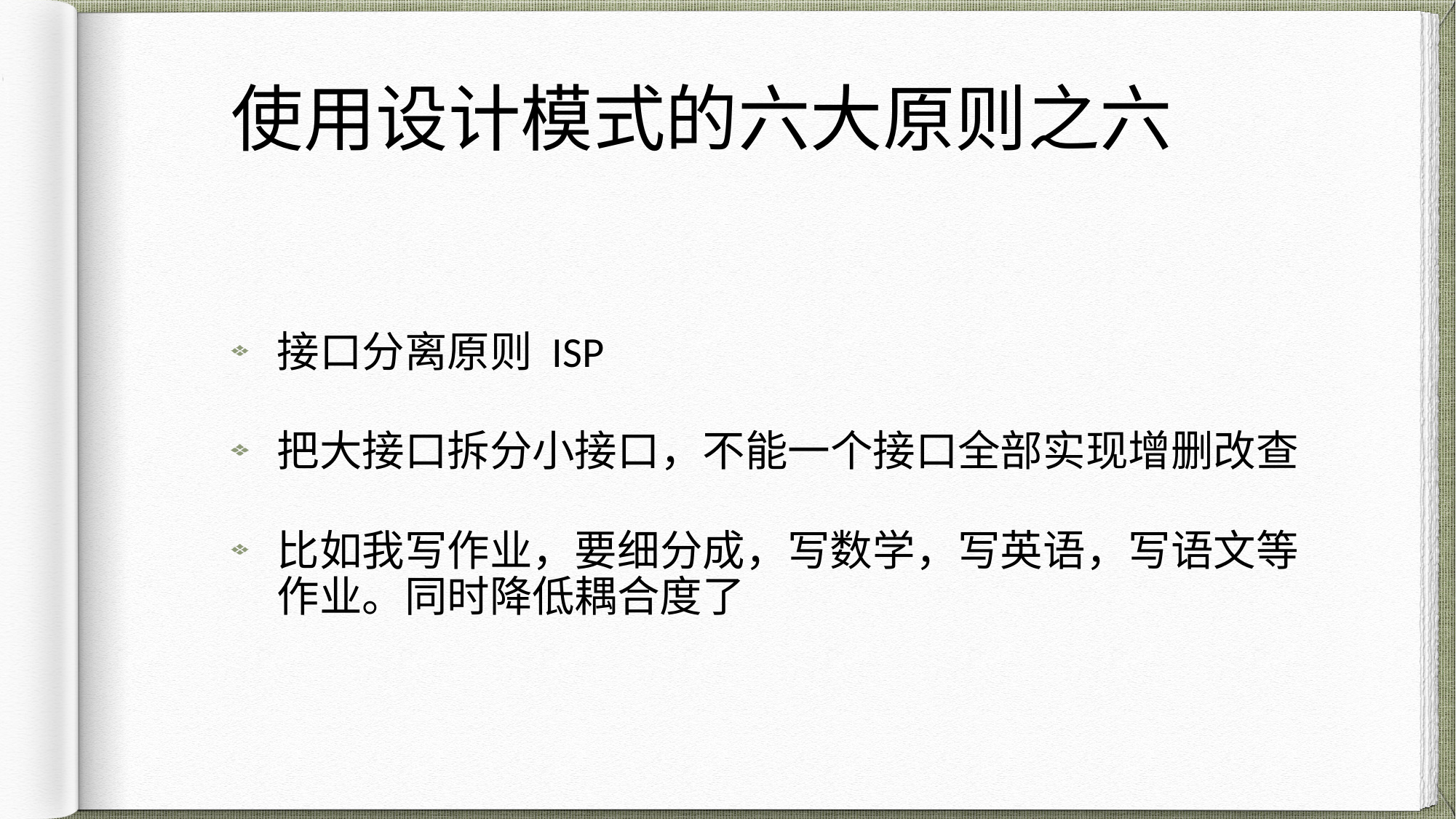

# 使用设计模式的六大原则之六
接口分离原则 ISP
把大接口拆分小接口，不能一个接口全部实现增删改查
比如我写作业，要细分成，写数学，写英语，写语文等作业。同时降低耦合度了